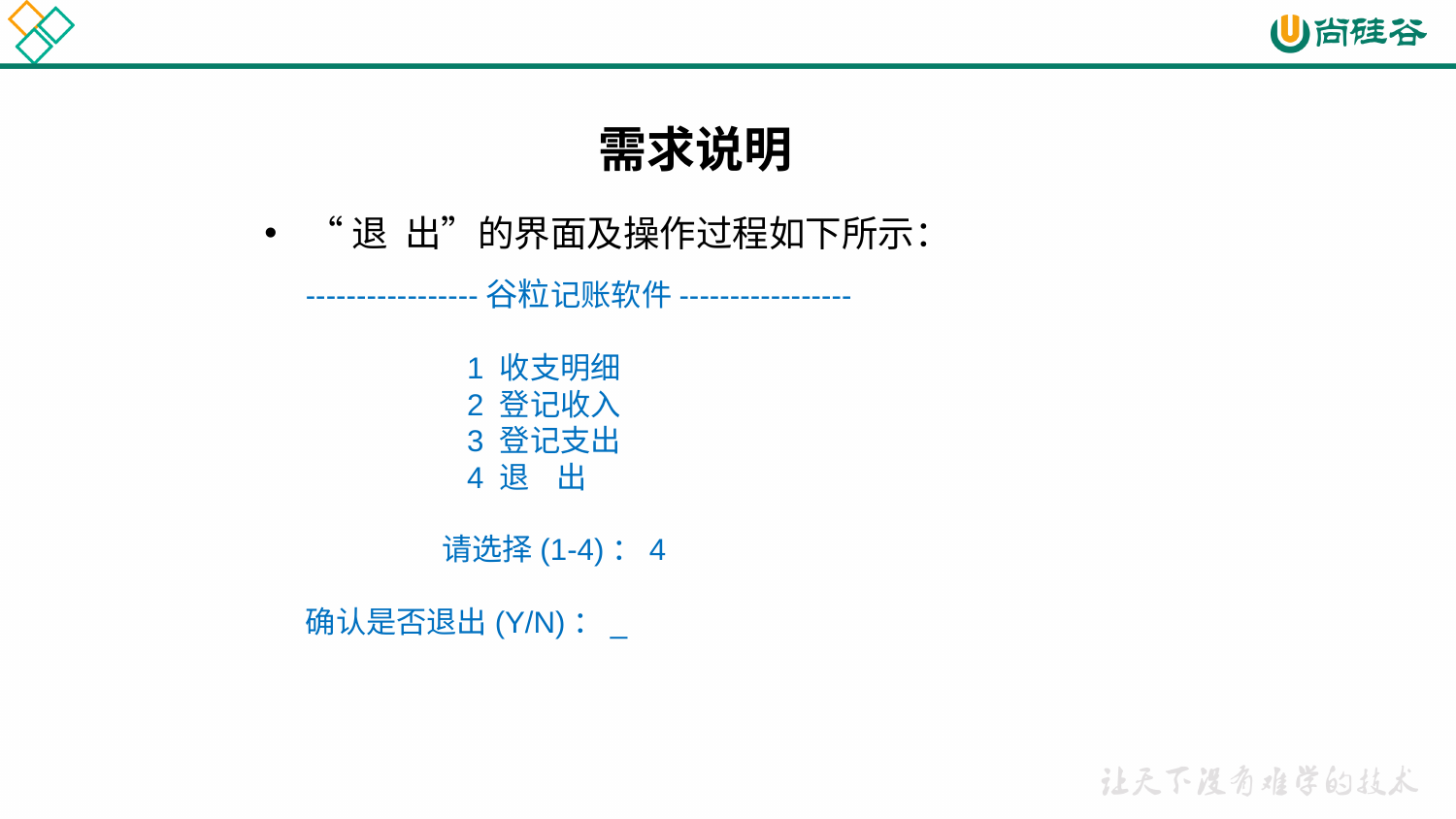

需求说明
“退  出”的界面及操作过程如下所示：
-----------------谷粒记账软件-----------------

                   1 收支明细
                   2 登记收入
                   3 登记支出
                   4 退    出

                   请选择(1-4)：4

确认是否退出(Y/N)：_